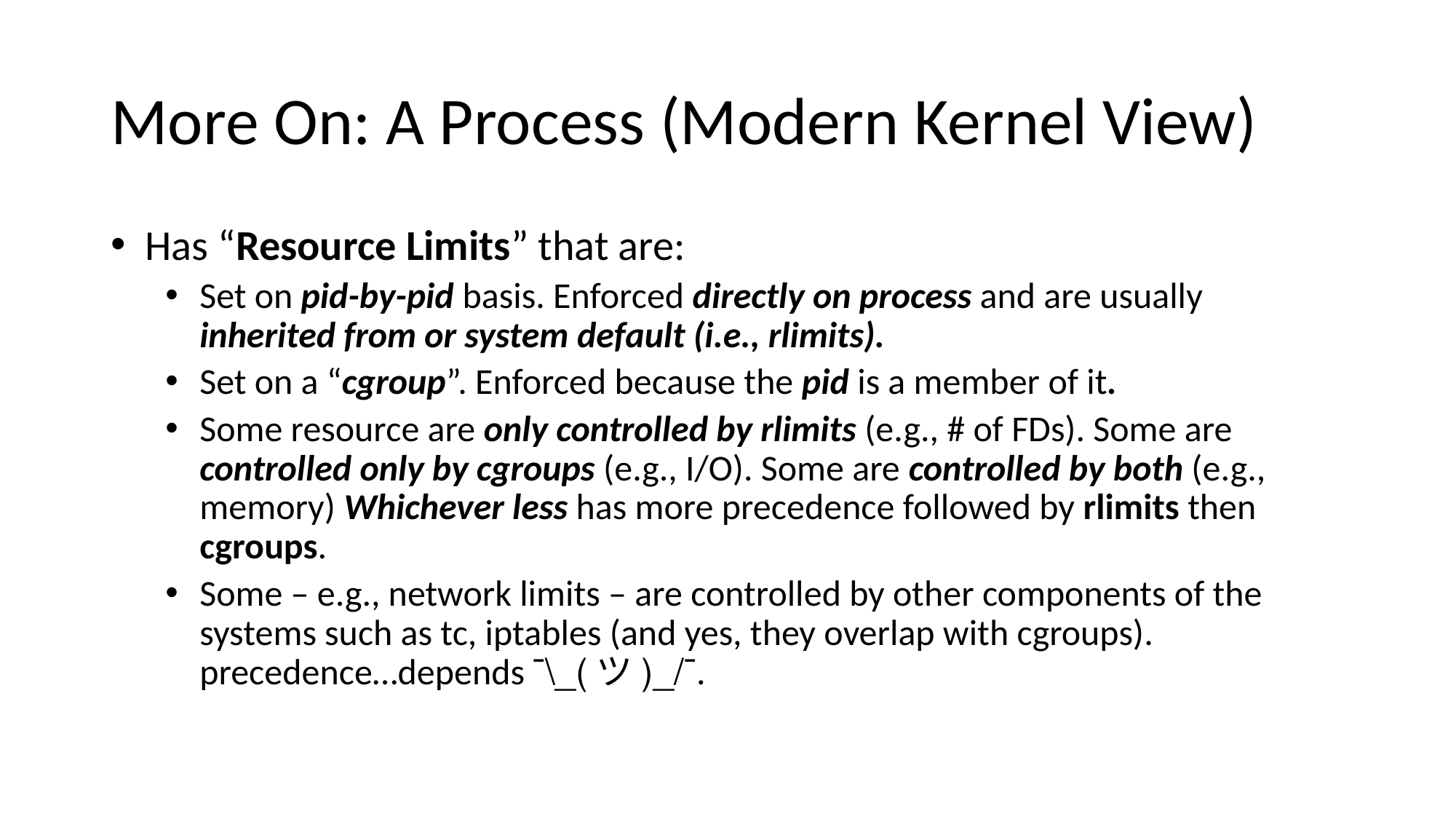

# More On: A Process (Modern Kernel View)

Has “Resource Limits” that are:
Set on pid-by-pid basis. Enforced directly on process and are usually inherited from or system default (i.e., rlimits).
Set on a “cgroup”. Enforced because the pid is a member of it.
Some resource are only controlled by rlimits (e.g., # of FDs). Some are controlled only by cgroups (e.g., I/O). Some are controlled by both (e.g., memory) Whichever less has more precedence followed by rlimits then cgroups.
Some – e.g., network limits – are controlled by other components of the systems such as tc, iptables (and yes, they overlap with cgroups). precedence…depends ¯\_(ツ)_/¯.